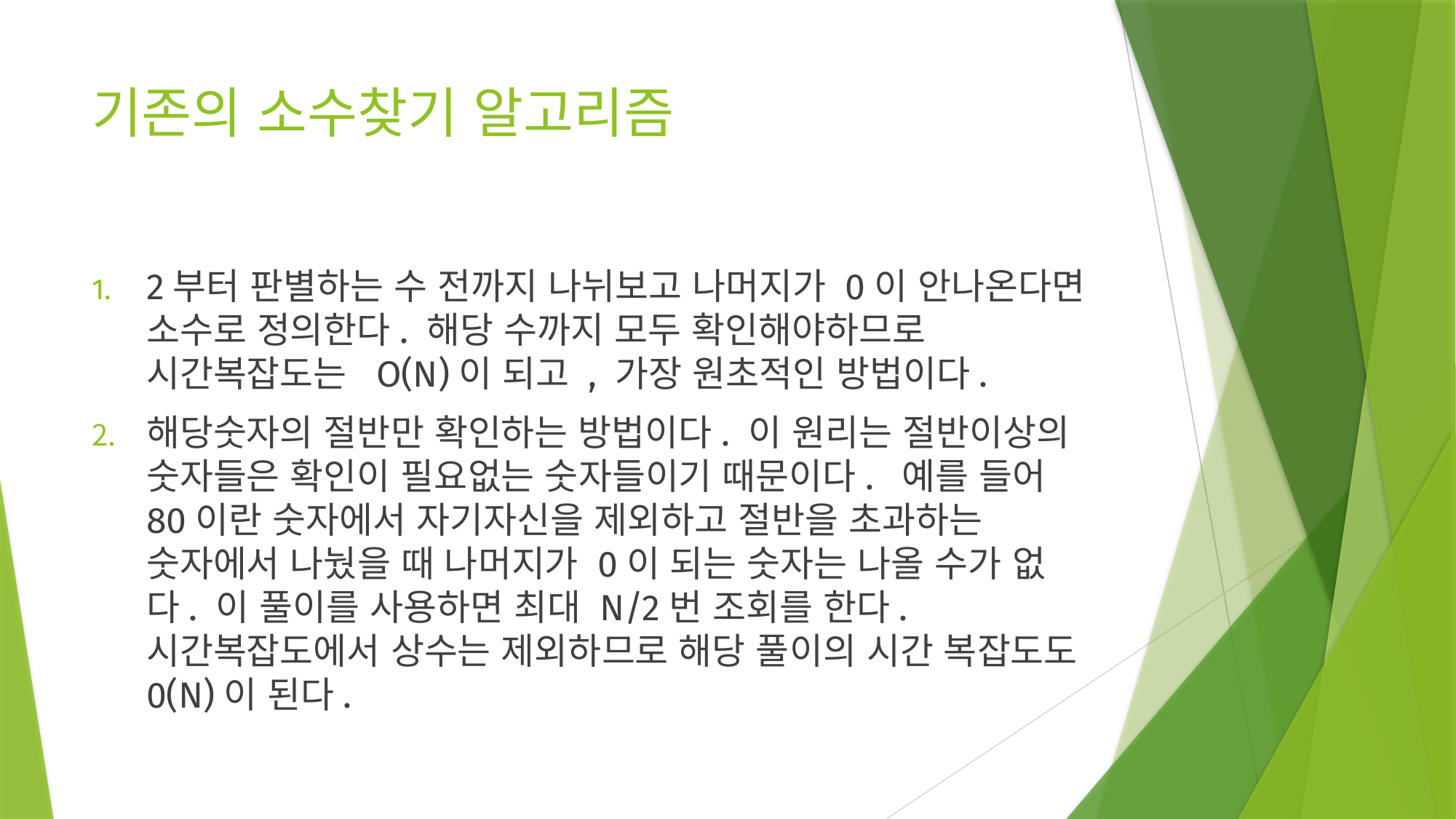

# 기존의 소수찾기 알고리즘
2부터 판별하는 수 전까지 나뉘보고 나머지가 0이 안나온다면 소수로 정의한다. 해당 수까지 모두 확인해야하므로 시간복잡도는  O(N)이 되고 , 가장 원초적인 방법이다.
해당숫자의 절반만 확인하는 방법이다. 이 원리는 절반이상의 숫자들은 확인이 필요없는 숫자들이기 때문이다.  예를 들어 80이란 숫자에서 자기자신을 제외하고 절반을 초과하는 숫자에서 나눴을 때 나머지가 0이 되는 숫자는 나올 수가 없다. 이 풀이를 사용하면 최대 N/2번 조회를 한다. 시간복잡도에서 상수는 제외하므로 해당 풀이의 시간 복잡도도 0(N)이 된다.